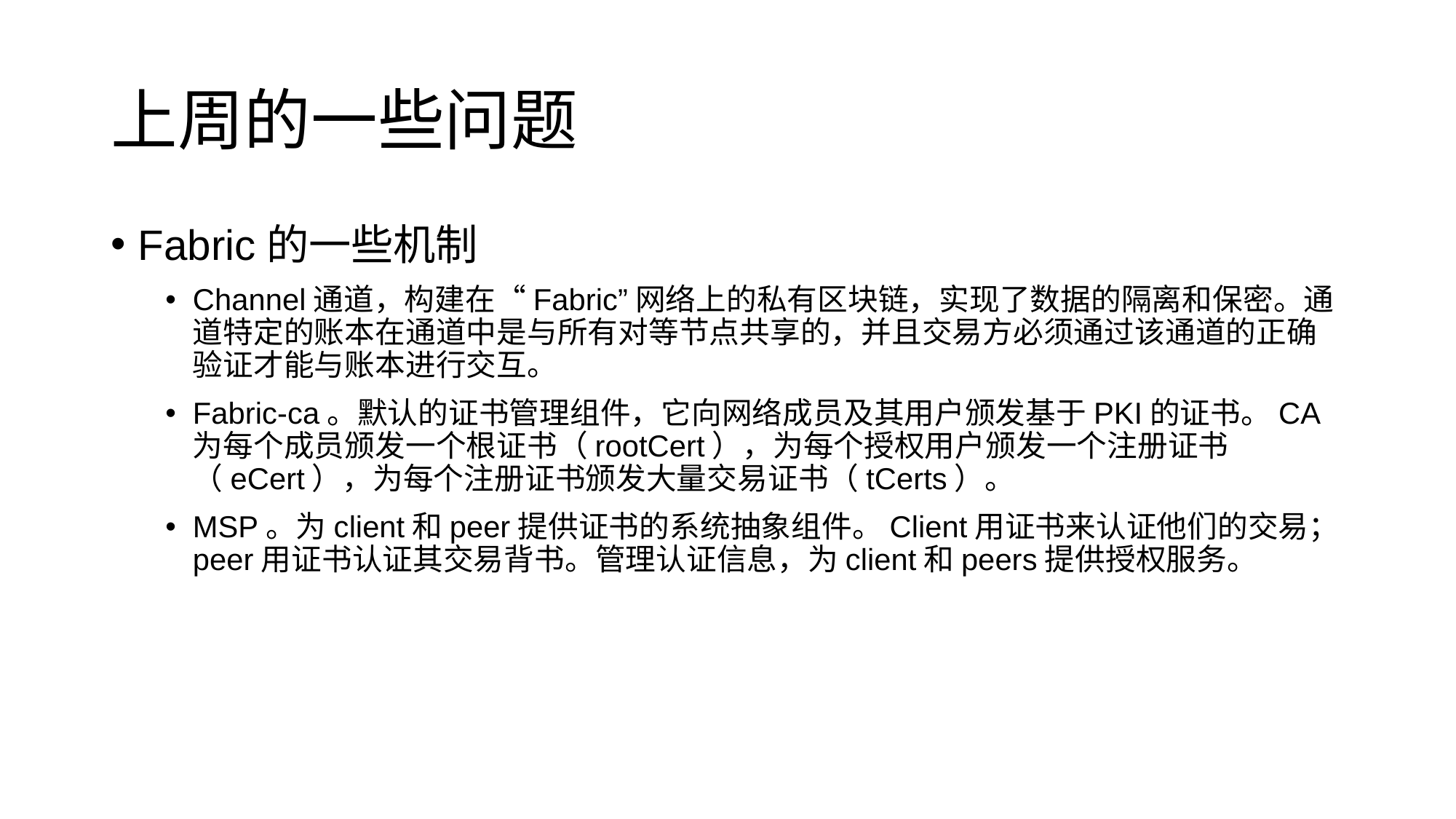

# 上周的一些问题
Fabric的一些机制
Channel通道，构建在“Fabric”网络上的私有区块链，实现了数据的隔离和保密。通道特定的账本在通道中是与所有对等节点共享的，并且交易方必须通过该通道的正确验证才能与账本进行交互。
Fabric-ca。默认的证书管理组件，它向网络成员及其用户颁发基于PKI的证书。CA为每个成员颁发一个根证书（rootCert），为每个授权用户颁发一个注册证书（eCert），为每个注册证书颁发大量交易证书（tCerts）。
MSP。为client和peer提供证书的系统抽象组件。Client用证书来认证他们的交易；peer用证书认证其交易背书。管理认证信息，为client和peers提供授权服务。